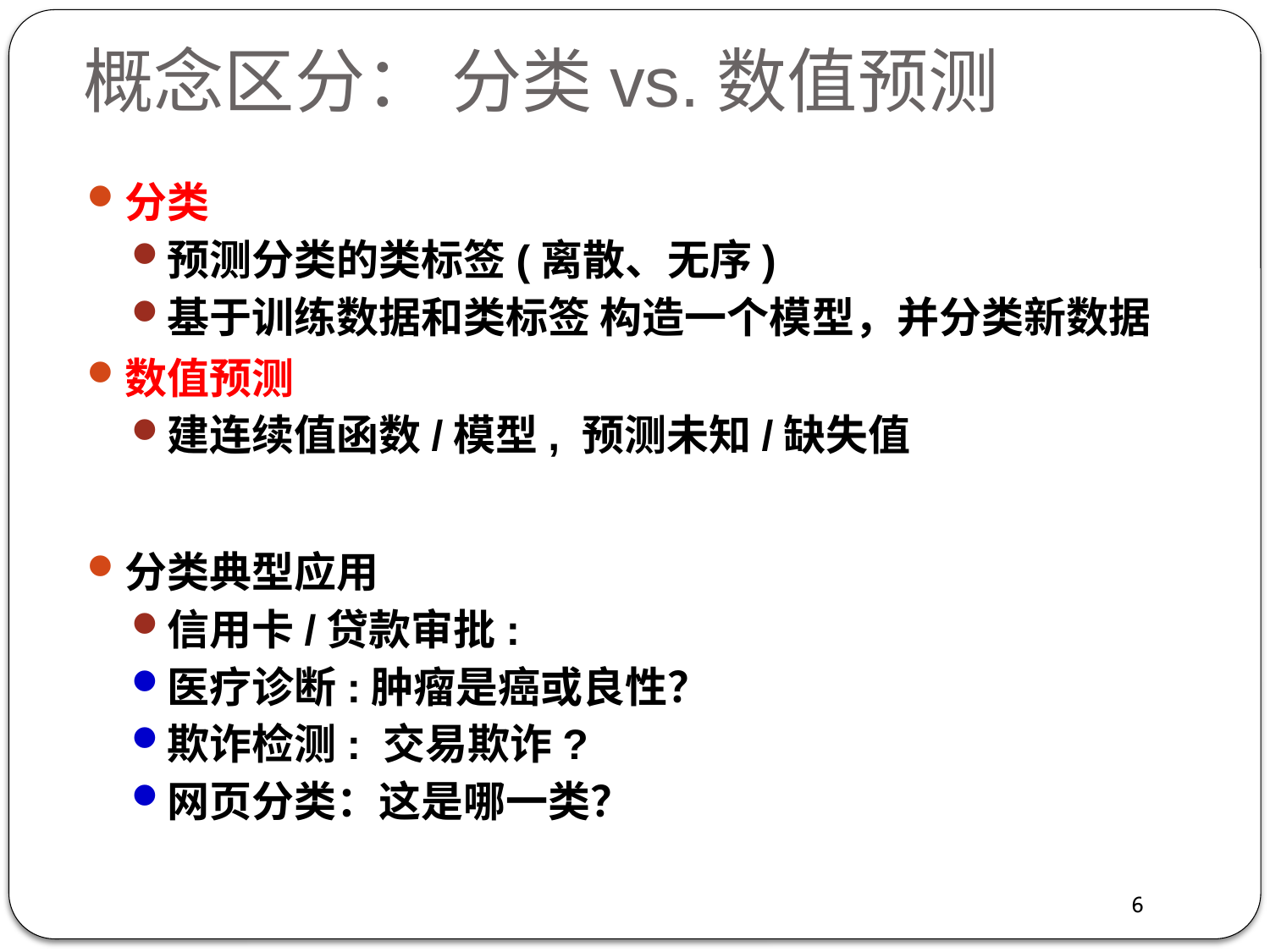

# 概念区分： 分类vs.数值预测
分类
预测分类的类标签(离散、无序)
基于训练数据和类标签 构造一个模型，并分类新数据
数值预测
建连续值函数/模型, 预测未知/缺失值

分类典型应用
信用卡/贷款审批:
医疗诊断:肿瘤是癌或良性？
欺诈检测: 交易欺诈?
网页分类：这是哪一类？

6